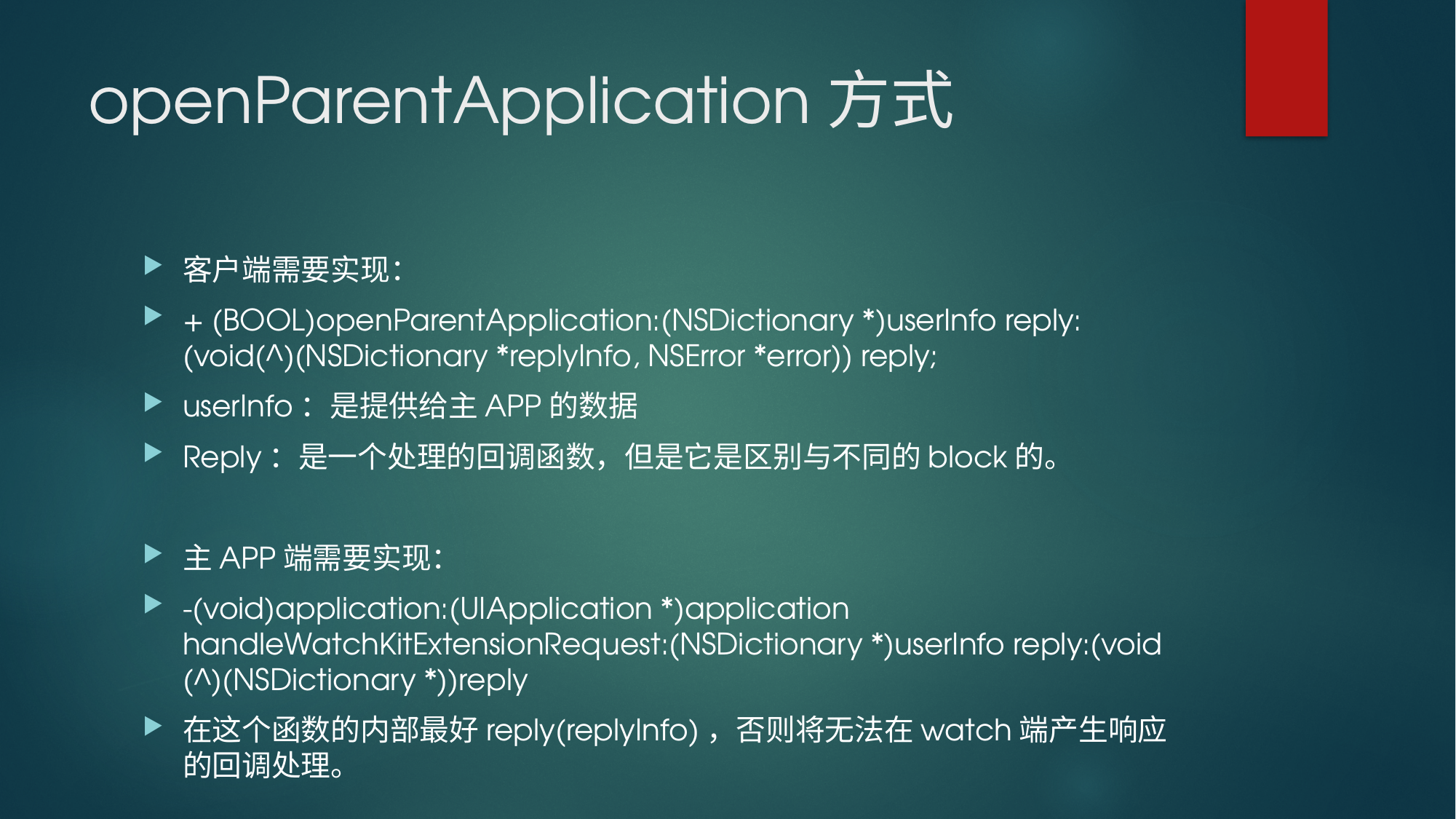

# openParentApplication方式
客户端需要实现：
+ (BOOL)openParentApplication:(NSDictionary *)userInfo reply: (void(^)(NSDictionary *replyInfo, NSError *error)) reply;
userInfo：是提供给主APP的数据
Reply：是一个处理的回调函数，但是它是区别与不同的block的。

主APP端需要实现：
-(void)application:(UIApplication *)application handleWatchKitExtensionRequest:(NSDictionary *)userInfo reply:(void (^)(NSDictionary *))reply
在这个函数的内部最好reply(replyInfo)，否则将无法在watch端产生响应的回调处理。